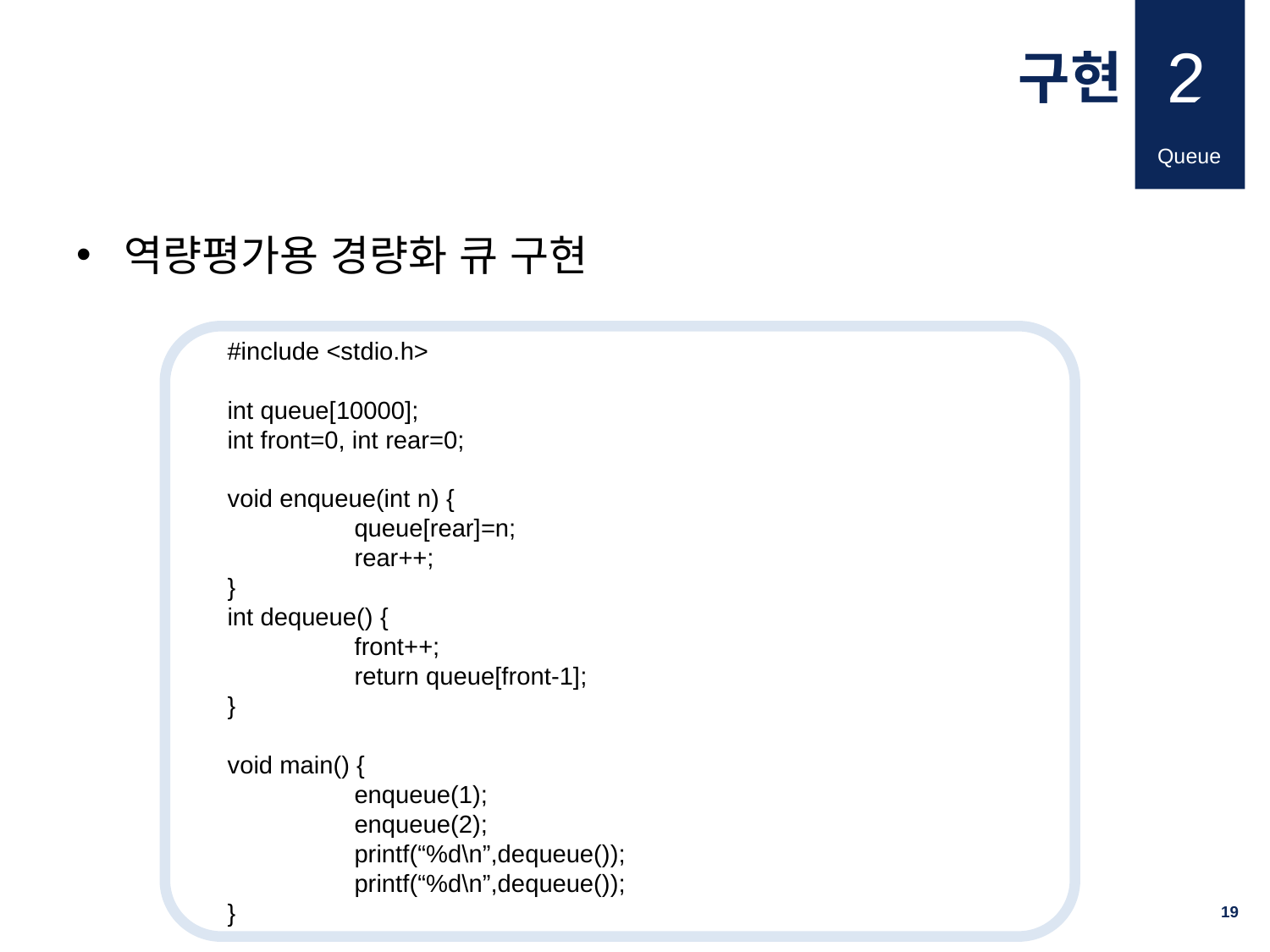

2

구현
Queue
역량평가용 경량화 큐 구현

#include <stdio.h>

int queue[10000];
int front=0, int rear=0;

void enqueue(int n) {
	queue[rear]=n;
	rear++;
}
int dequeue() {
	front++;
	return queue[front-1];
}

void main() {
	enqueue(1);
	enqueue(2);
	printf(“%d\n”,dequeue());
	printf(“%d\n”,dequeue());
}

19